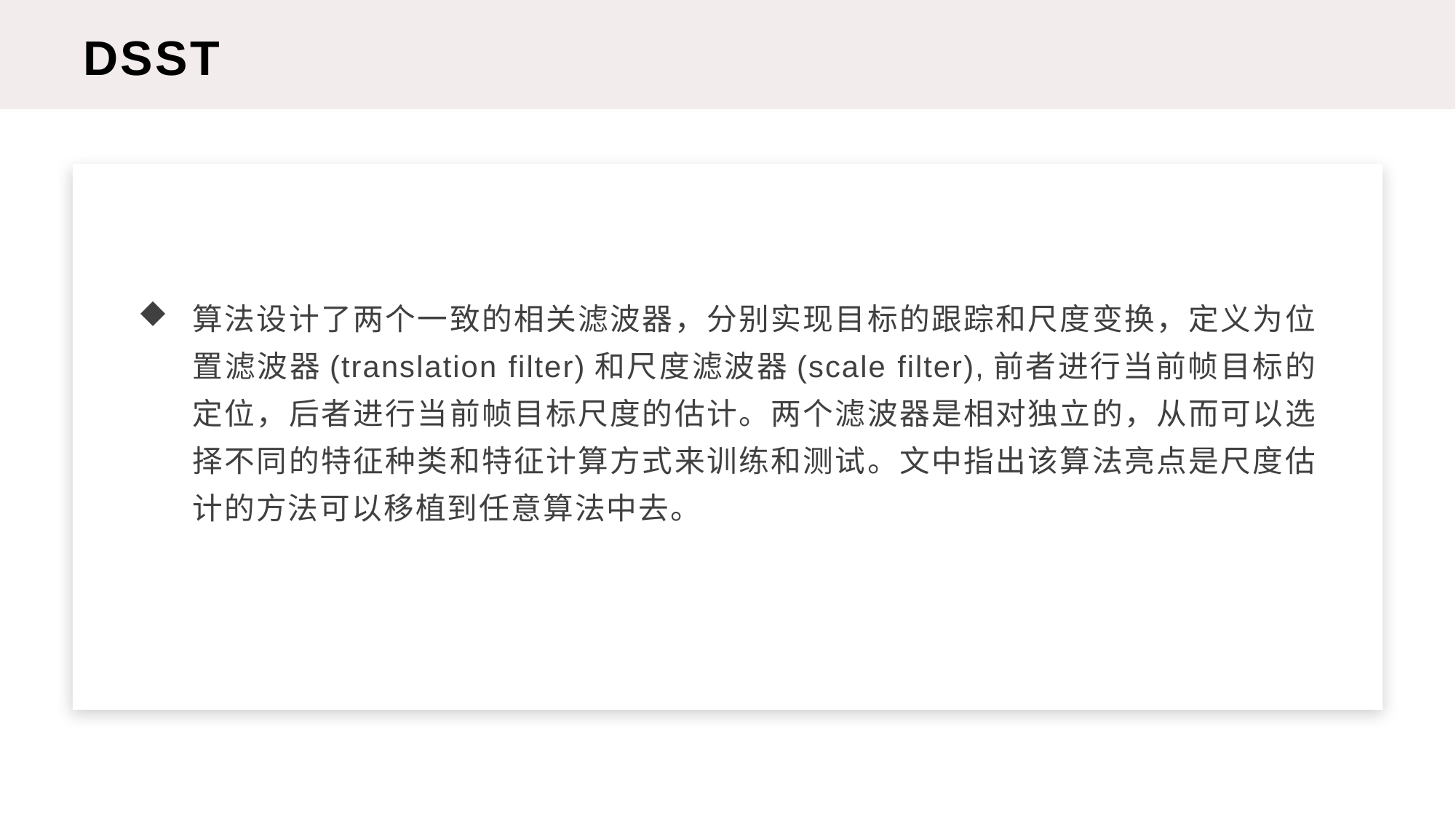

DSST

算法设计了两个一致的相关滤波器，分别实现目标的跟踪和尺度变换，定义为位置滤波器(translation filter)和尺度滤波器(scale filter),前者进行当前帧目标的定位，后者进行当前帧目标尺度的估计。两个滤波器是相对独立的，从而可以选择不同的特征种类和特征计算方式来训练和测试。文中指出该算法亮点是尺度估计的方法可以移植到任意算法中去。